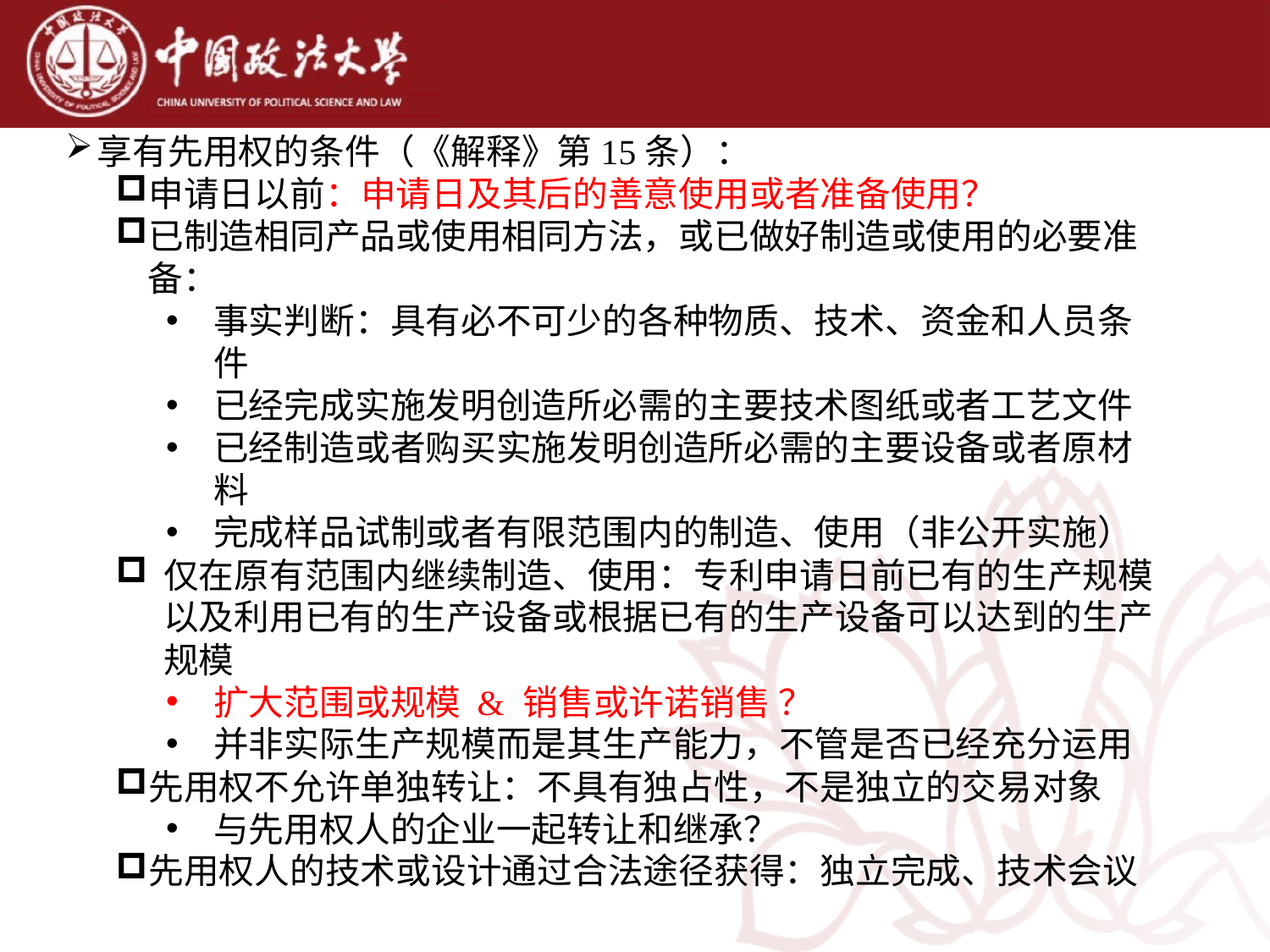

享有先用权的条件（《解释》第15条）：
申请日以前：申请日及其后的善意使用或者准备使用？
已制造相同产品或使用相同方法，或已做好制造或使用的必要准备：
事实判断：具有必不可少的各种物质、技术、资金和人员条件
已经完成实施发明创造所必需的主要技术图纸或者工艺文件
已经制造或者购买实施发明创造所必需的主要设备或者原材料
完成样品试制或者有限范围内的制造、使用（非公开实施）
仅在原有范围内继续制造、使用：专利申请日前已有的生产规模以及利用已有的生产设备或根据已有的生产设备可以达到的生产规模
扩大范围或规模 & 销售或许诺销售 ？
并非实际生产规模而是其生产能力，不管是否已经充分运用
先用权不允许单独转让：不具有独占性，不是独立的交易对象
与先用权人的企业一起转让和继承？
先用权人的技术或设计通过合法途径获得：独立完成、技术会议